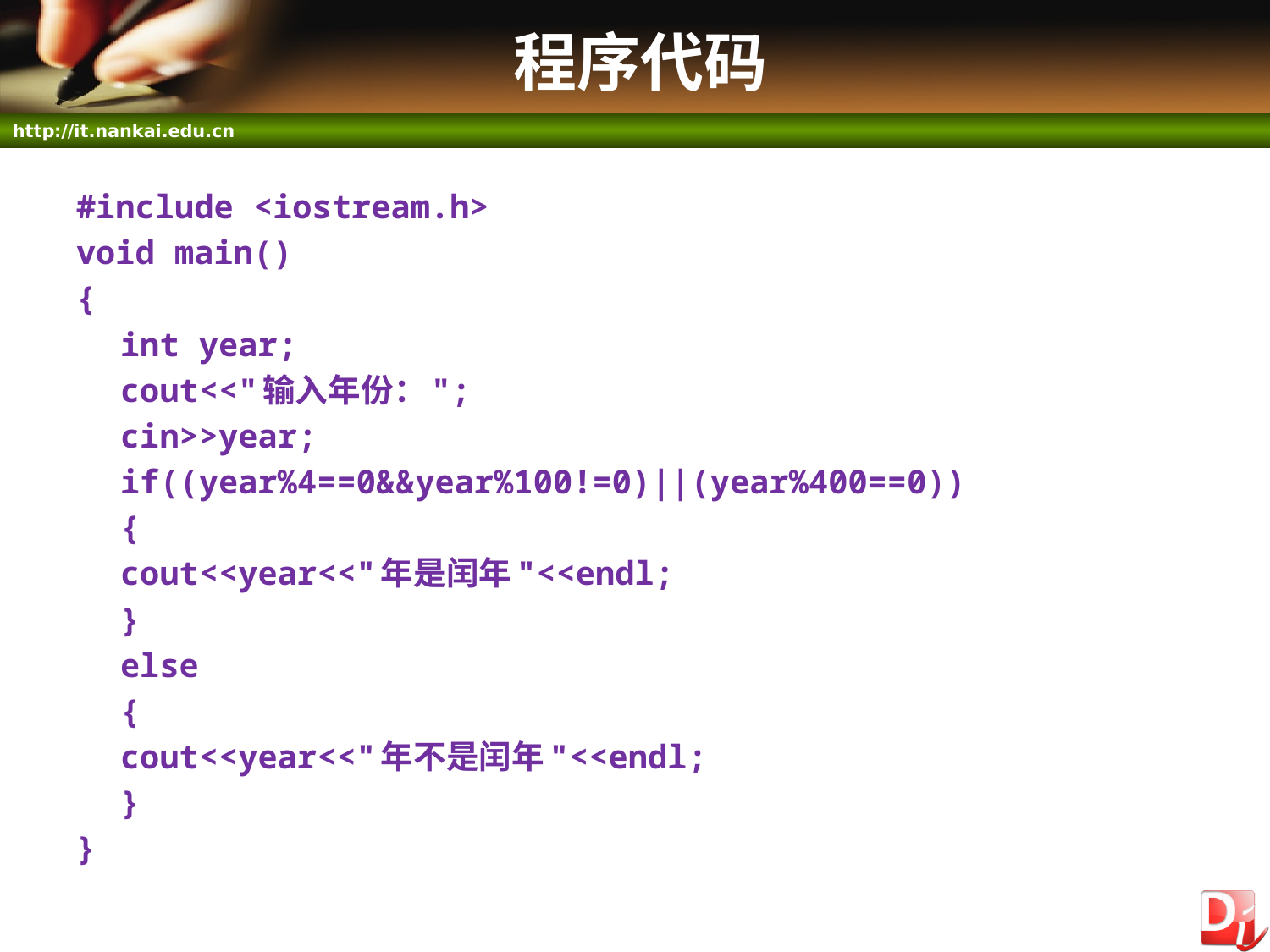

# 程序代码
#include <iostream.h>
void main()
{
	int year;
	cout<<"输入年份：";
	cin>>year;
	if((year%4==0&&year%100!=0)||(year%400==0))
	{
		cout<<year<<"年是闰年"<<endl;
	}
	else
	{
		cout<<year<<"年不是闰年"<<endl;
	}
}